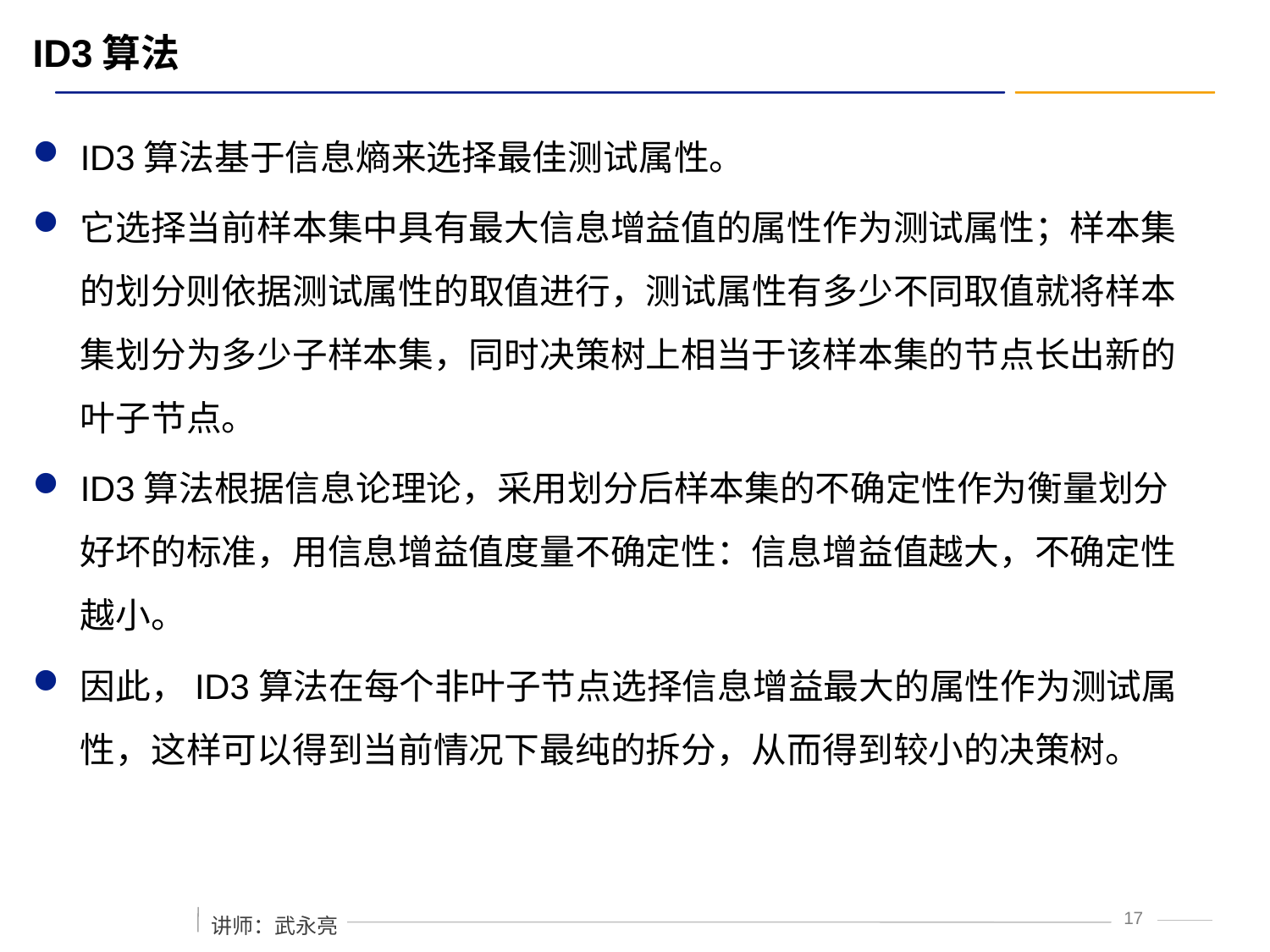

# ID3算法
ID3算法基于信息熵来选择最佳测试属性。
它选择当前样本集中具有最大信息增益值的属性作为测试属性；样本集的划分则依据测试属性的取值进行，测试属性有多少不同取值就将样本集划分为多少子样本集，同时决策树上相当于该样本集的节点长出新的叶子节点。
ID3算法根据信息论理论，采用划分后样本集的不确定性作为衡量划分好坏的标准，用信息增益值度量不确定性：信息增益值越大，不确定性越小。
因此，ID3算法在每个非叶子节点选择信息增益最大的属性作为测试属性，这样可以得到当前情况下最纯的拆分，从而得到较小的决策树。